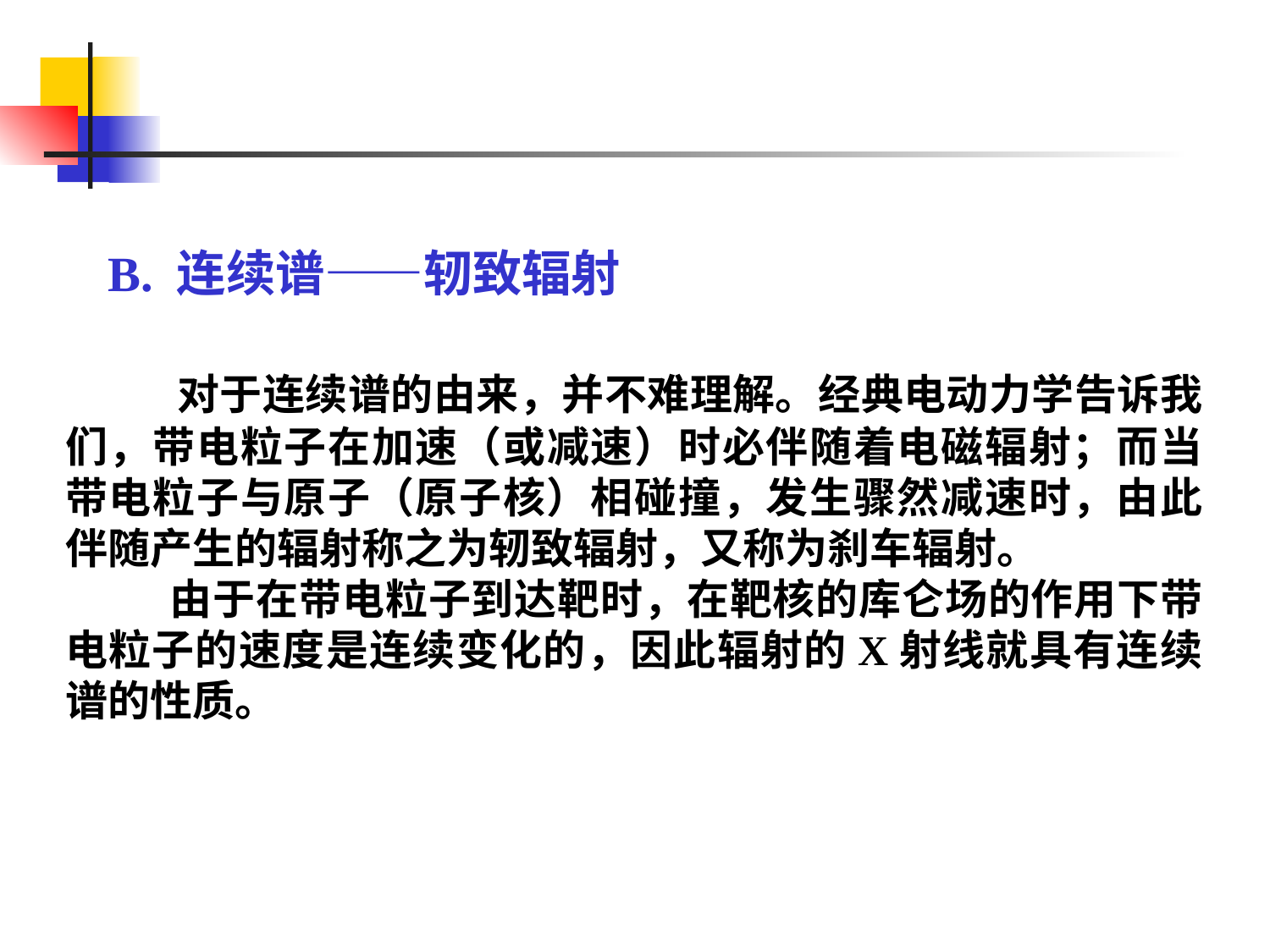

B. 连续谱——轫致辐射

     对于连续谱的由来，并不难理解。经典电动力学告诉我们，带电粒子在加速（或减速）时必伴随着电磁辐射；而当带电粒子与原子（原子核）相碰撞，发生骤然减速时，由此伴随产生的辐射称之为轫致辐射，又称为刹车辐射。
     由于在带电粒子到达靶时，在靶核的库仑场的作用下带电粒子的速度是连续变化的，因此辐射的X射线就具有连续谱的性质。